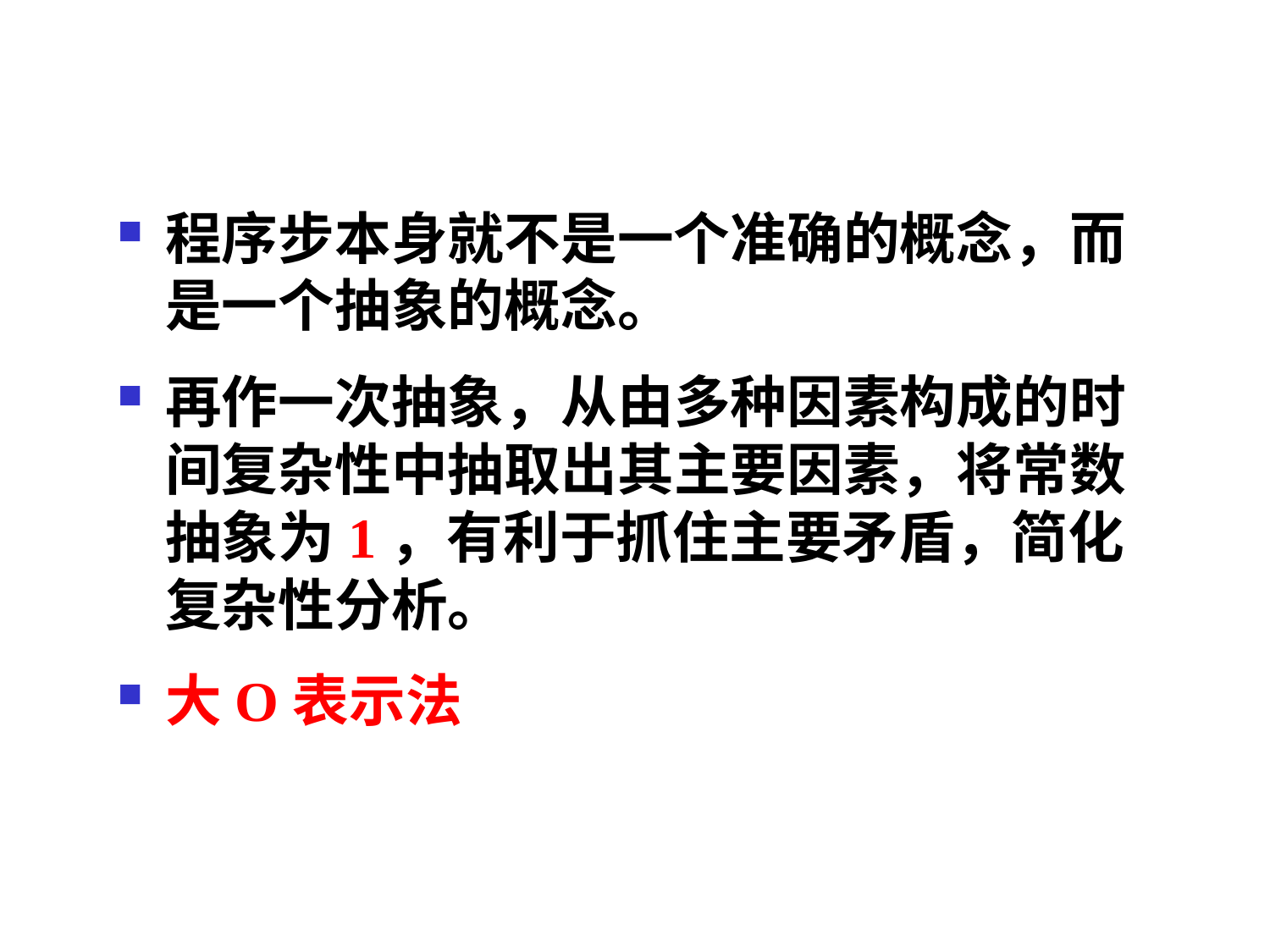

程序步本身就不是一个准确的概念，而是一个抽象的概念。
再作一次抽象，从由多种因素构成的时间复杂性中抽取出其主要因素，将常数抽象为1，有利于抓住主要矛盾，简化复杂性分析。
大O表示法

88